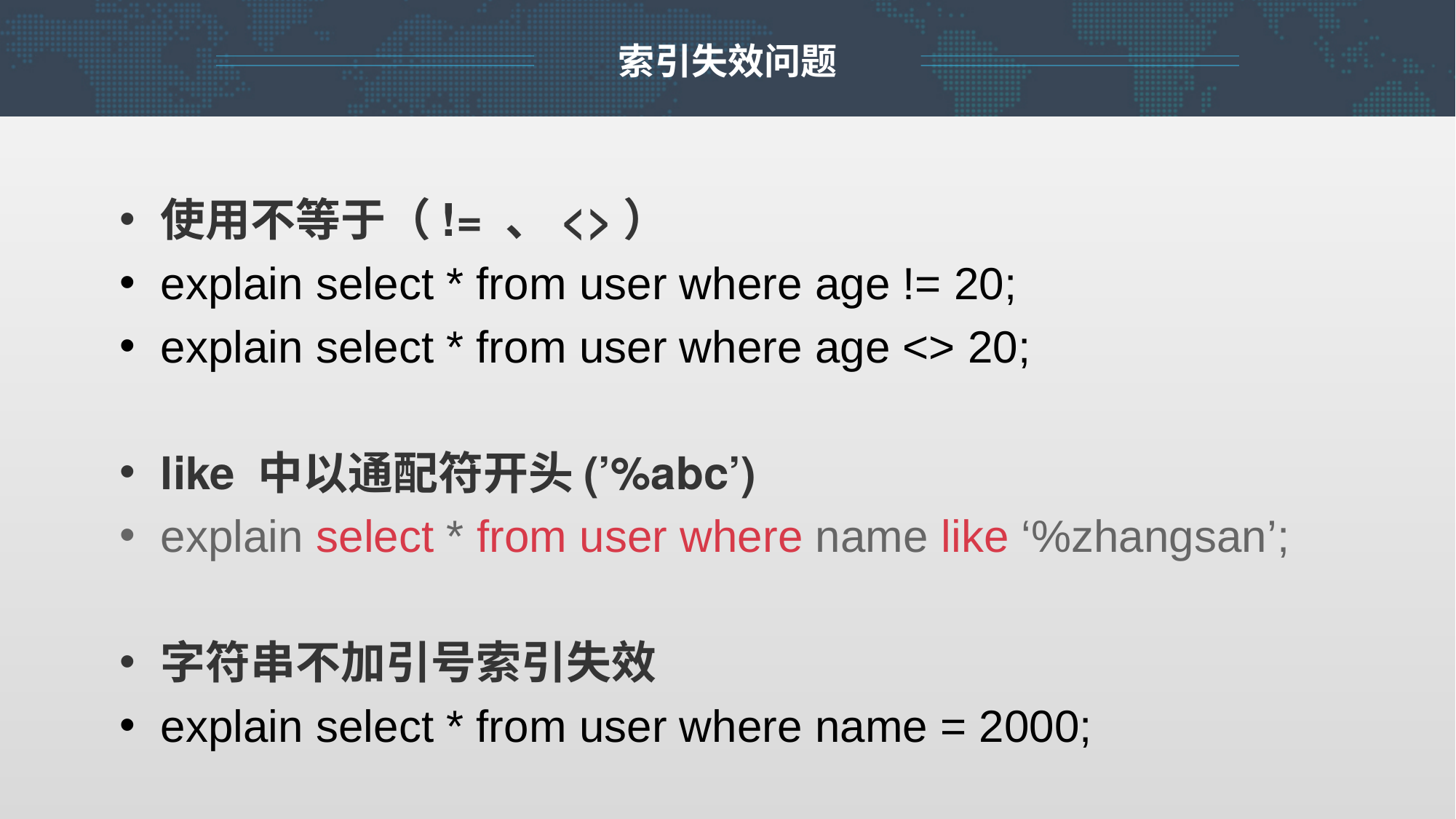

索引失效问题
使用不等于（!= 、<>）
explain select * from user where age != 20;
explain select * from user where age <> 20;

like 中以通配符开头(’%abc’)
explain select * from user where name like ‘%zhangsan’;

字符串不加引号索引失效
explain select * from user where name = 2000;